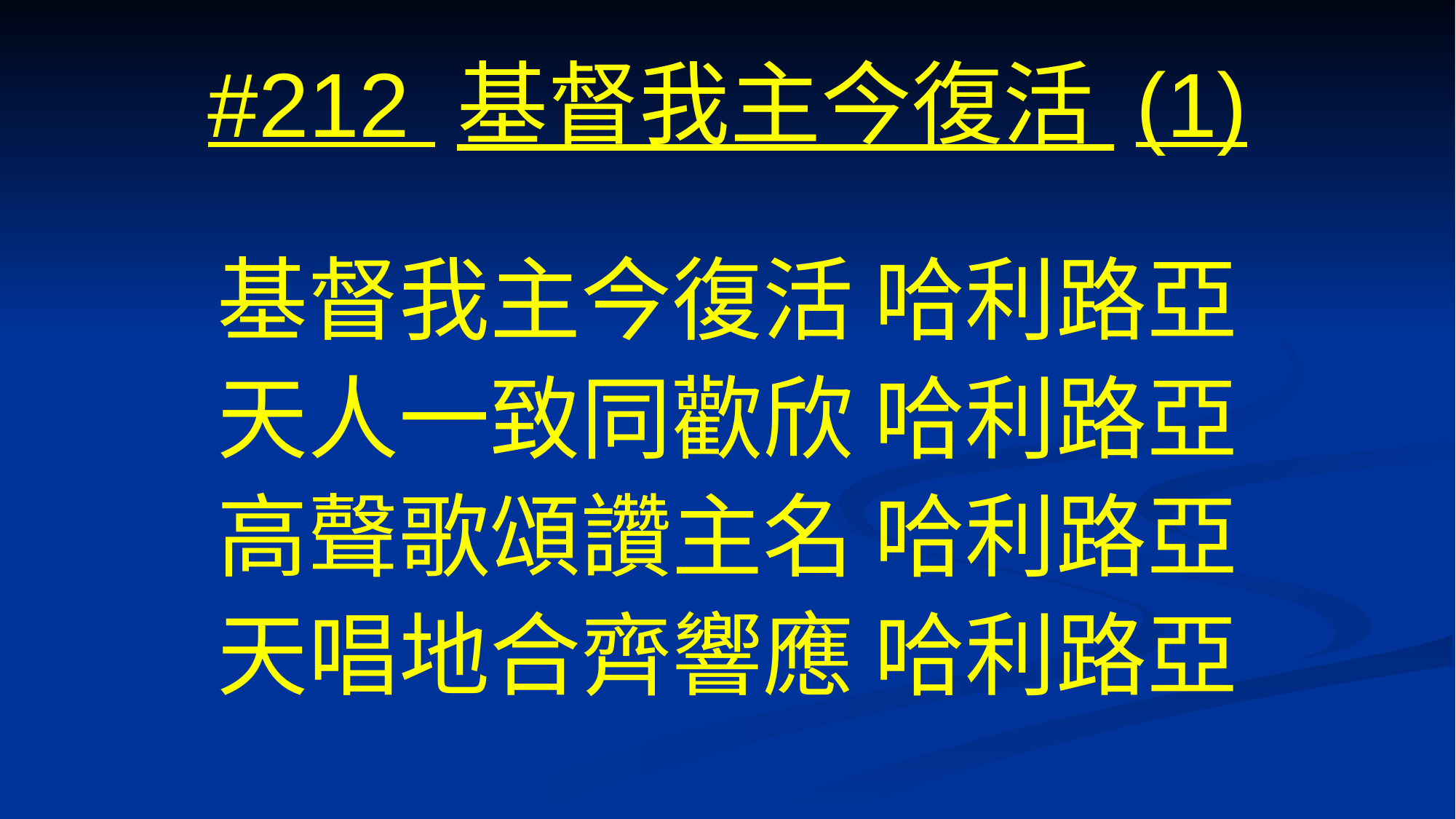

# #212 基督我主今復活 (1)
基督我主今復活 哈利路亞
天人一致同歡欣 哈利路亞
高聲歌頌讚主名 哈利路亞
天唱地合齊響應 哈利路亞